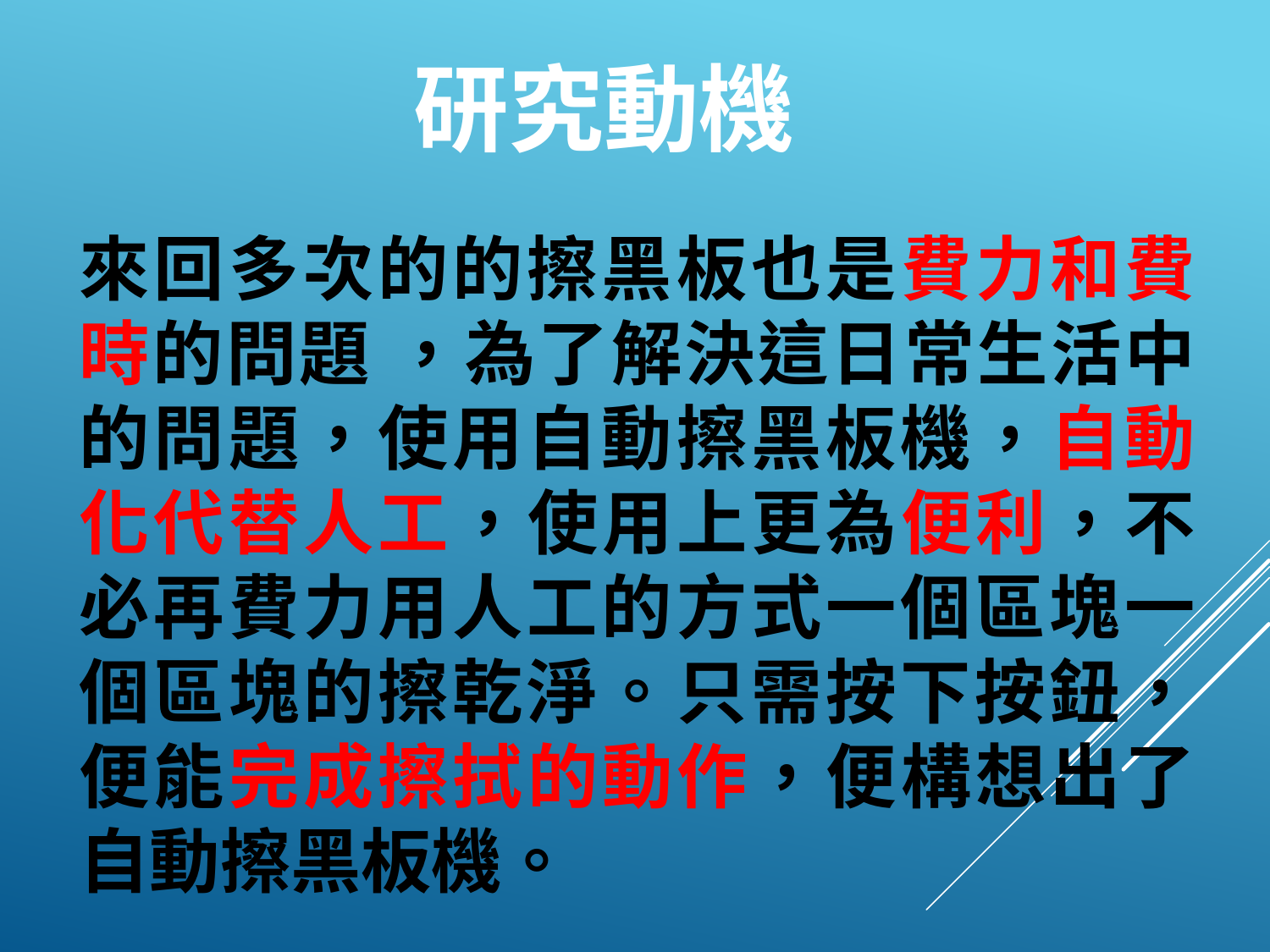

# 研究動機
來回多次的的擦黑板也是費力和費時的問題 ，為了解決這日常生活中的問題，使用自動擦黑板機，自動化代替人工，使用上更為便利，不必再費力用人工的方式一個區塊一個區塊的擦乾淨。只需按下按鈕，便能完成擦拭的動作，便構想出了自動擦黑板機。